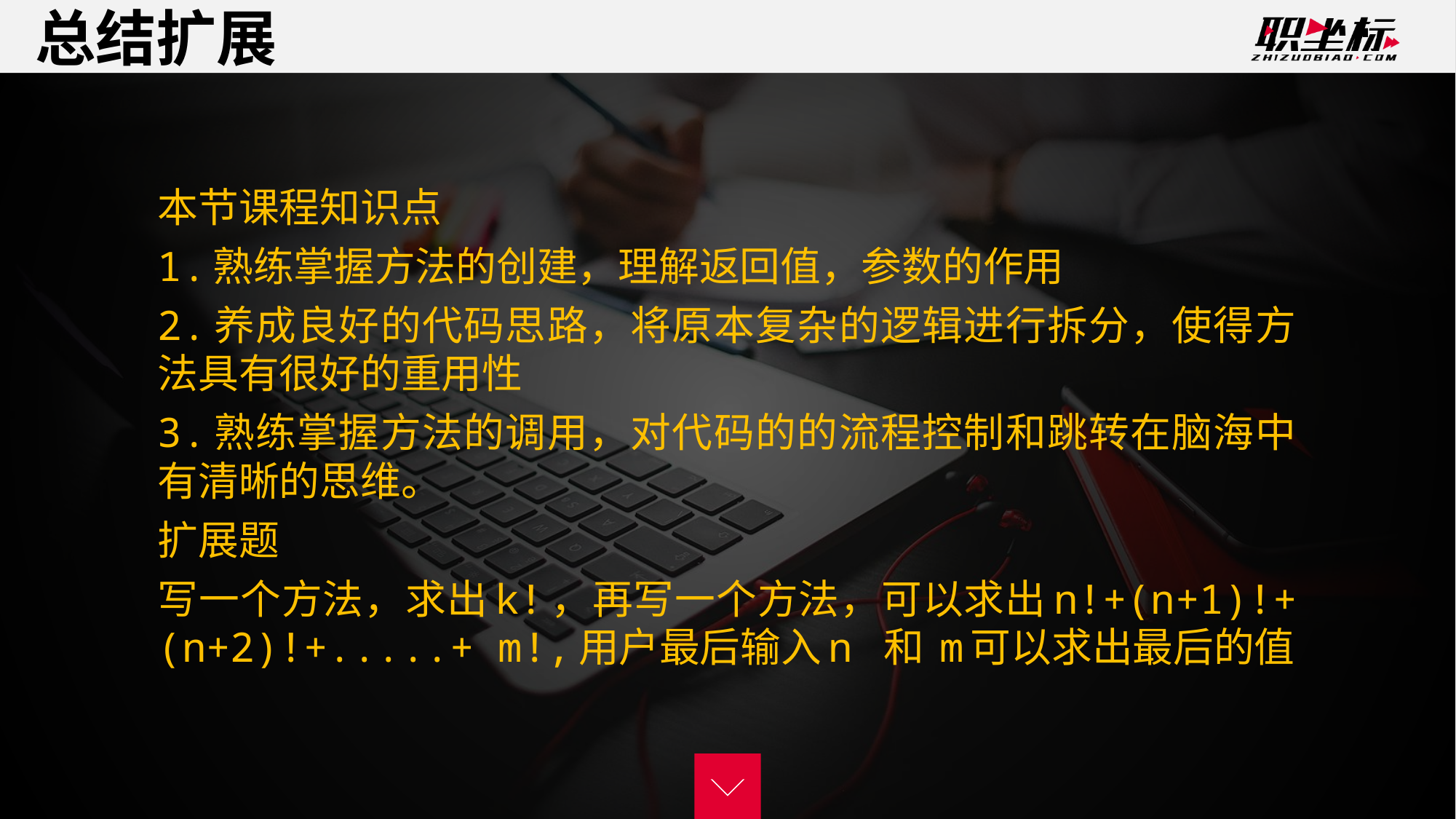

总结扩展

本节课程知识点
1.熟练掌握方法的创建，理解返回值，参数的作用
2.养成良好的代码思路，将原本复杂的逻辑进行拆分，使得方法具有很好的重用性
3.熟练掌握方法的调用，对代码的的流程控制和跳转在脑海中有清晰的思维。
扩展题
写一个方法，求出k!，再写一个方法，可以求出n!+(n+1)!+(n+2)!+.....+ m!,用户最后输入n 和 m可以求出最后的值